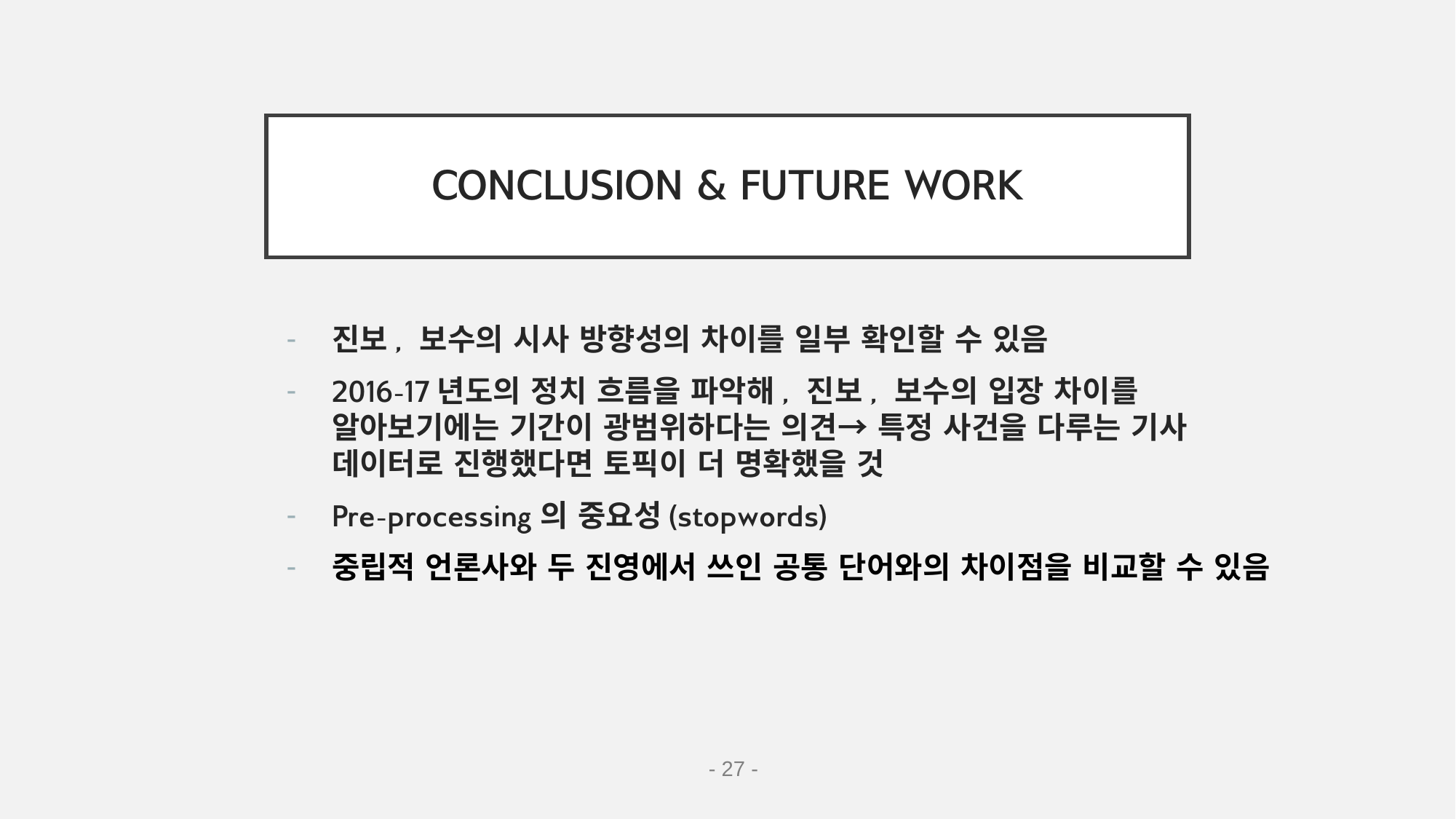

# CONCLUSION & FUTURE WORK
진보, 보수의 시사 방향성의 차이를 일부 확인할 수 있음
2016-17년도의 정치 흐름을 파악해, 진보, 보수의 입장 차이를 알아보기에는 기간이 광범위하다는 의견→ 특정 사건을 다루는 기사 데이터로 진행했다면 토픽이 더 명확했을 것
Pre-processing의 중요성(stopwords)
중립적 언론사와 두 진영에서 쓰인 공통 단어와의 차이점을 비교할 수 있음

- 27 -